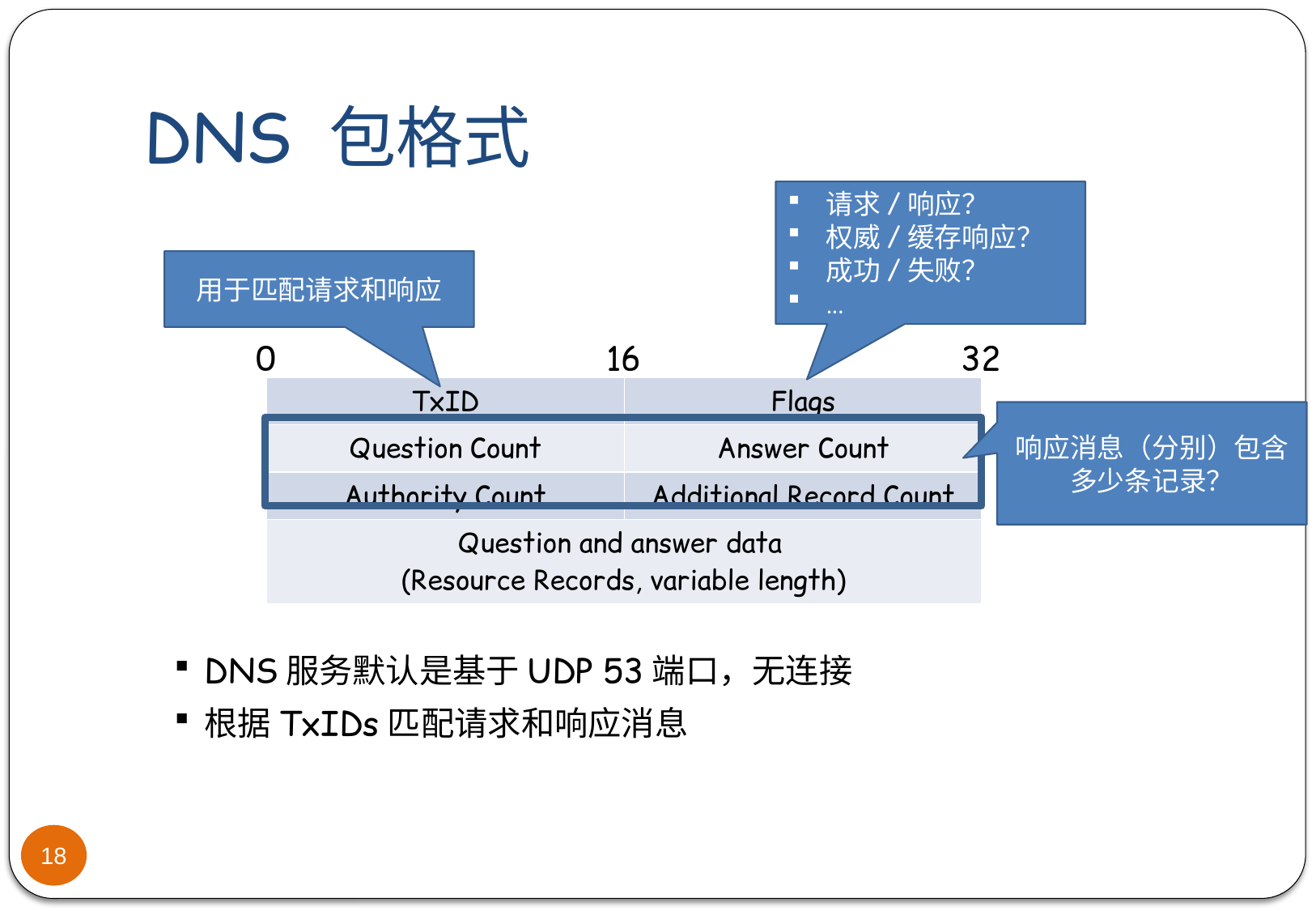

# DNS 包格式
请求/响应？
权威/缓存响应？
成功/失败？
…
用于匹配请求和响应
0
16
32
| TxID | Flags |
| --- | --- |
| Question Count | Answer Count |
| Authority Count | Additional Record Count |
| Question and answer data (Resource Records, variable length) |  |
响应消息（分别）包含多少条记录？

DNS服务默认是基于UDP 53端口，无连接
根据TxIDs匹配请求和响应消息
18